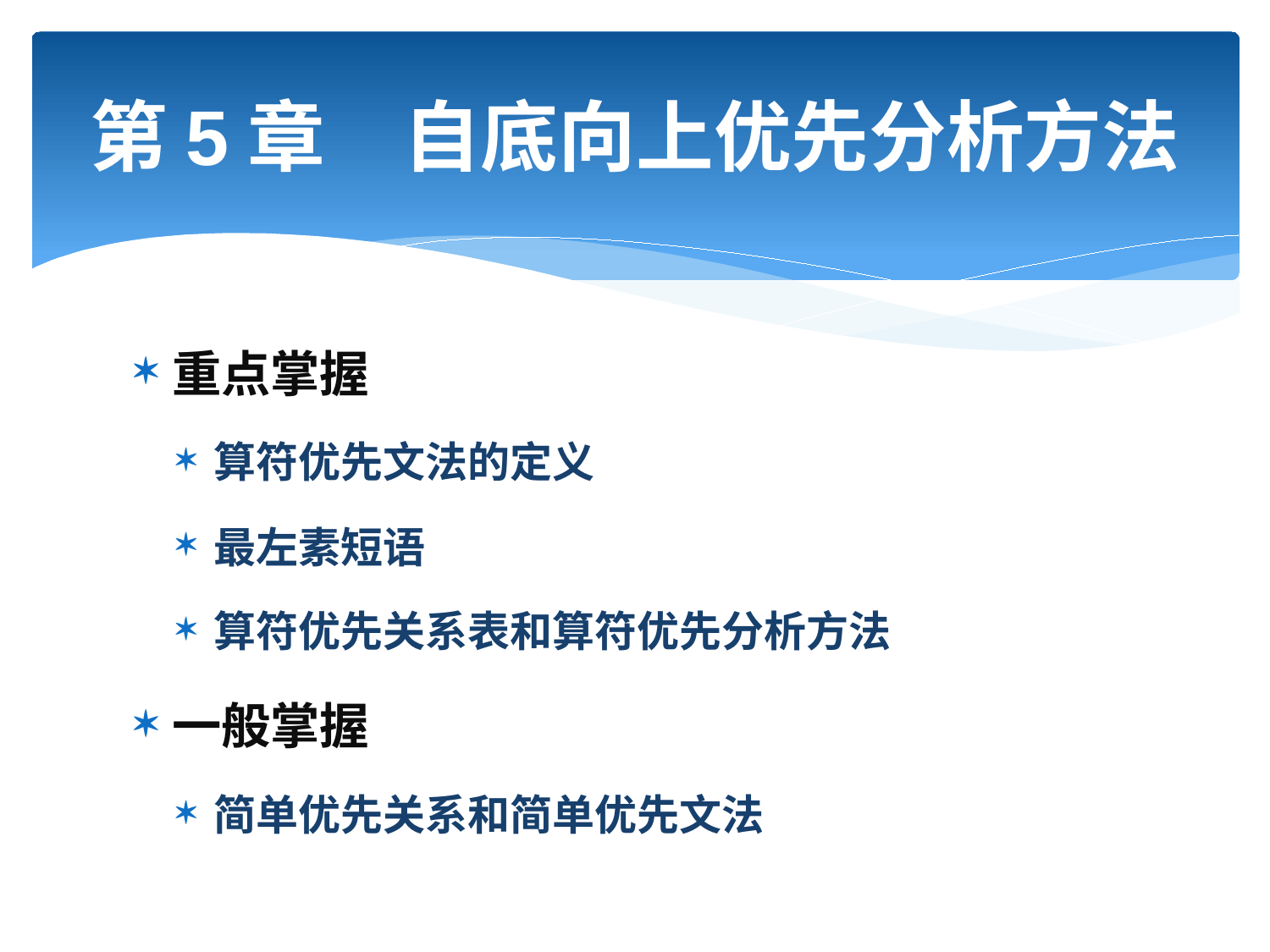

# 第5章　自底向上优先分析方法
重点掌握
算符优先文法的定义
最左素短语
算符优先关系表和算符优先分析方法
一般掌握
简单优先关系和简单优先文法